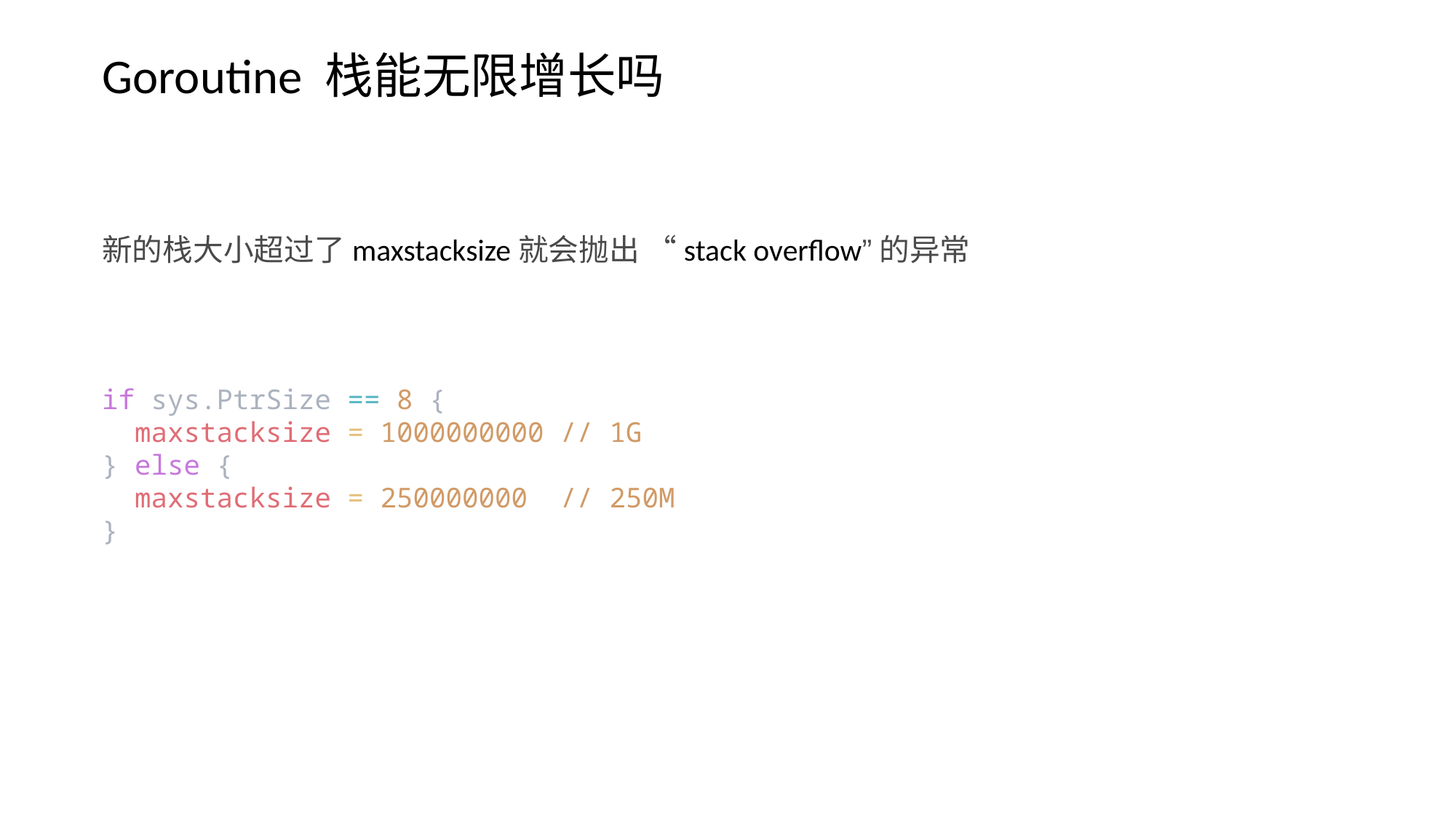

# Goroutine 栈能无限增长吗
新的栈大小超过了maxstacksize就会抛出 “stack overflow”的异常
if sys.PtrSize == 8 {
  maxstacksize = 1000000000 // 1G
} else {
  maxstacksize = 250000000  // 250M
}